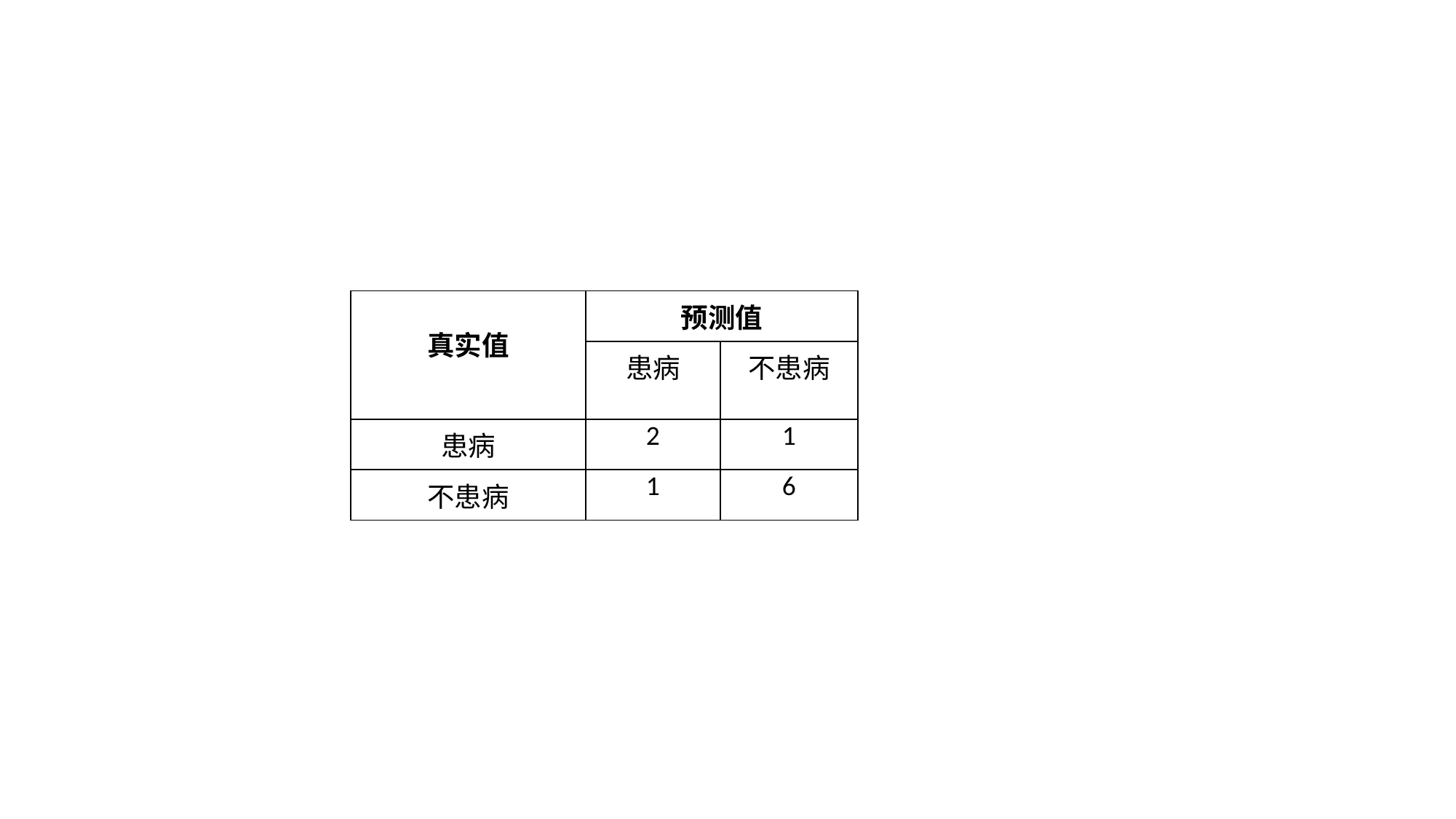

| 真实值 | 预测值 |  |
| --- | --- | --- |
|  | 患病 | 不患病 |
| 患病 | 2 | 1 |
| 不患病 | 1 | 6 |